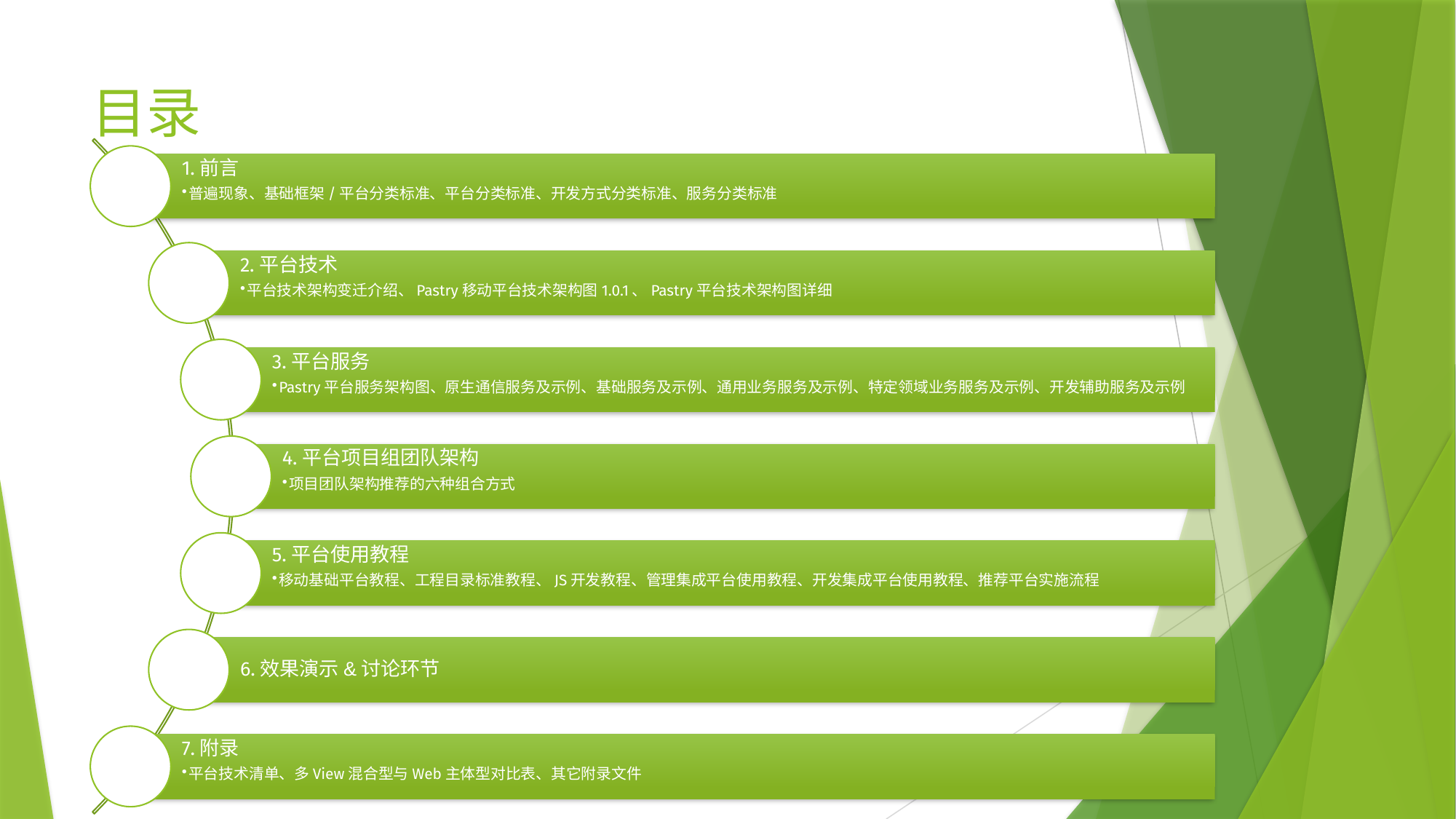

# 目录
1.前言
普遍现象、基础框架/平台分类标准、平台分类标准、开发方式分类标准、服务分类标准
2.平台技术
平台技术架构变迁介绍、Pastry移动平台技术架构图1.0.1、Pastry平台技术架构图详细
3.平台服务
Pastry平台服务架构图、原生通信服务及示例、基础服务及示例、通用业务服务及示例、特定领域业务服务及示例、开发辅助服务及示例
4.平台项目组团队架构
项目团队架构推荐的六种组合方式
5.平台使用教程
移动基础平台教程、工程目录标准教程、JS开发教程、管理集成平台使用教程、开发集成平台使用教程、推荐平台实施流程
6.效果演示&讨论环节
7.附录
平台技术清单、多View混合型与Web主体型对比表、其它附录文件